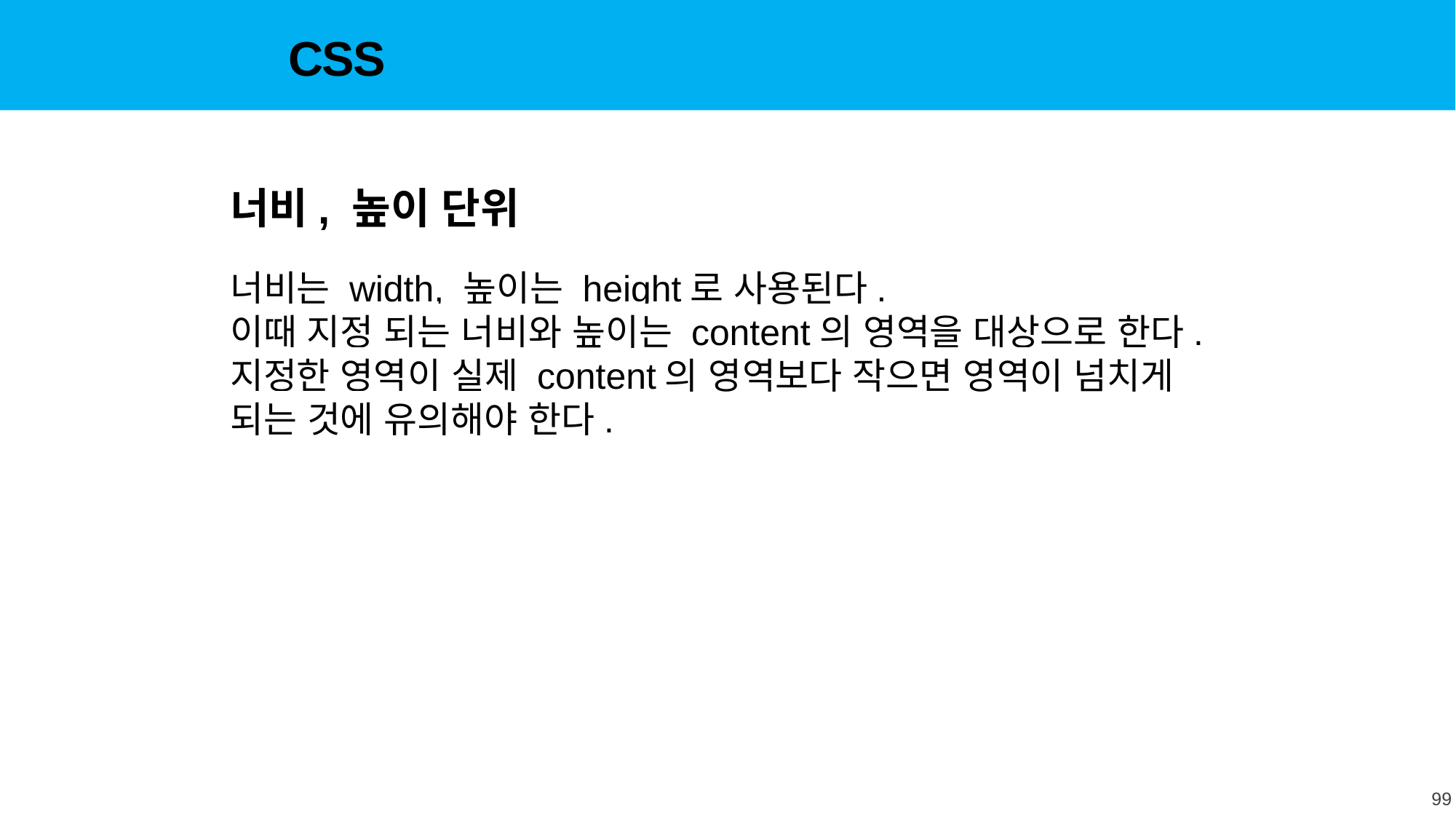

CSS
너비, 높이 단위
너비는 width, 높이는 height로 사용된다.
이때 지정 되는 너비와 높이는 content의 영역을 대상으로 한다.
지정한 영역이 실제 content의 영역보다 작으면 영역이 넘치게 되는 것에 유의해야 한다.